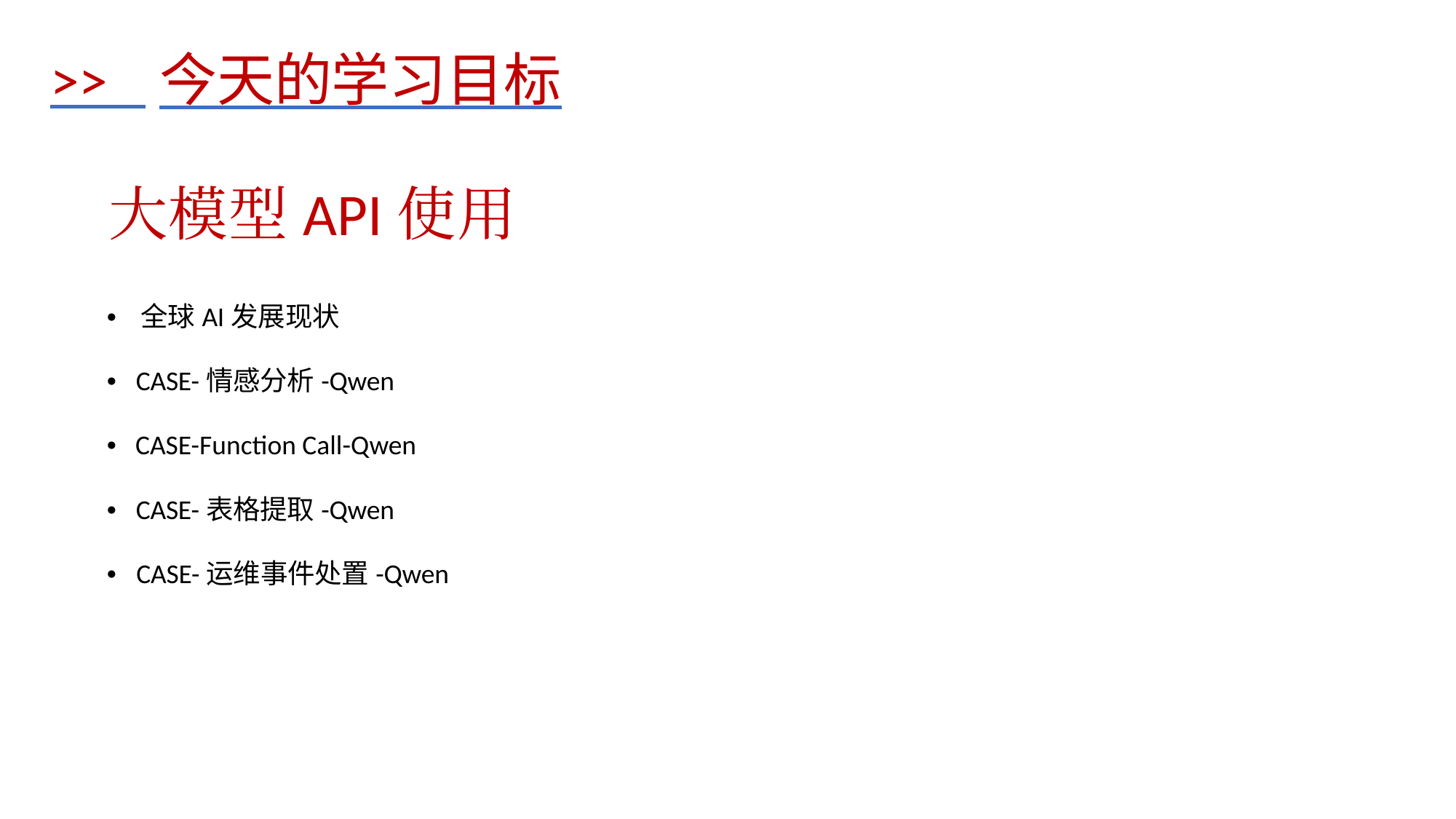

>>   今天的学习目标

大模型API使用

•  全球AI发展现状

•  CASE-情感分析-Qwen

•  CASE-Function Call-Qwen

•  CASE-表格提取-Qwen

•  CASE-运维事件处置-Qwen